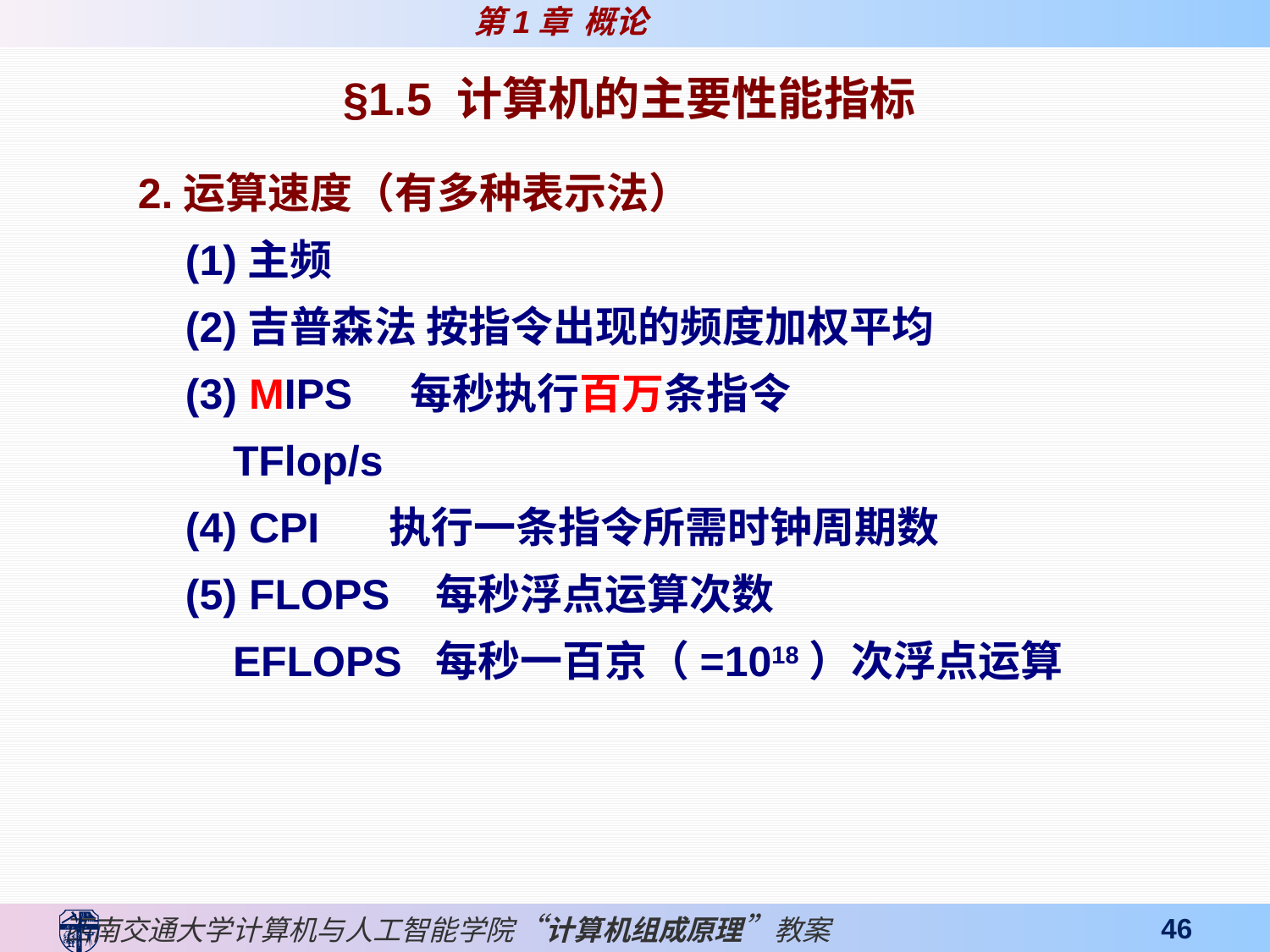

§1.5 计算机的主要性能指标
2.运算速度（有多种表示法）
    (1)主频
    (2)吉普森法 按指令出现的频度加权平均
    (3) MIPS    每秒执行百万条指令
        TFlop/s
    (4) CPI     执行一条指令所需时钟周期数
    (5) FLOPS   每秒浮点运算次数
        EFLOPS  每秒一百京（=1018）次浮点运算